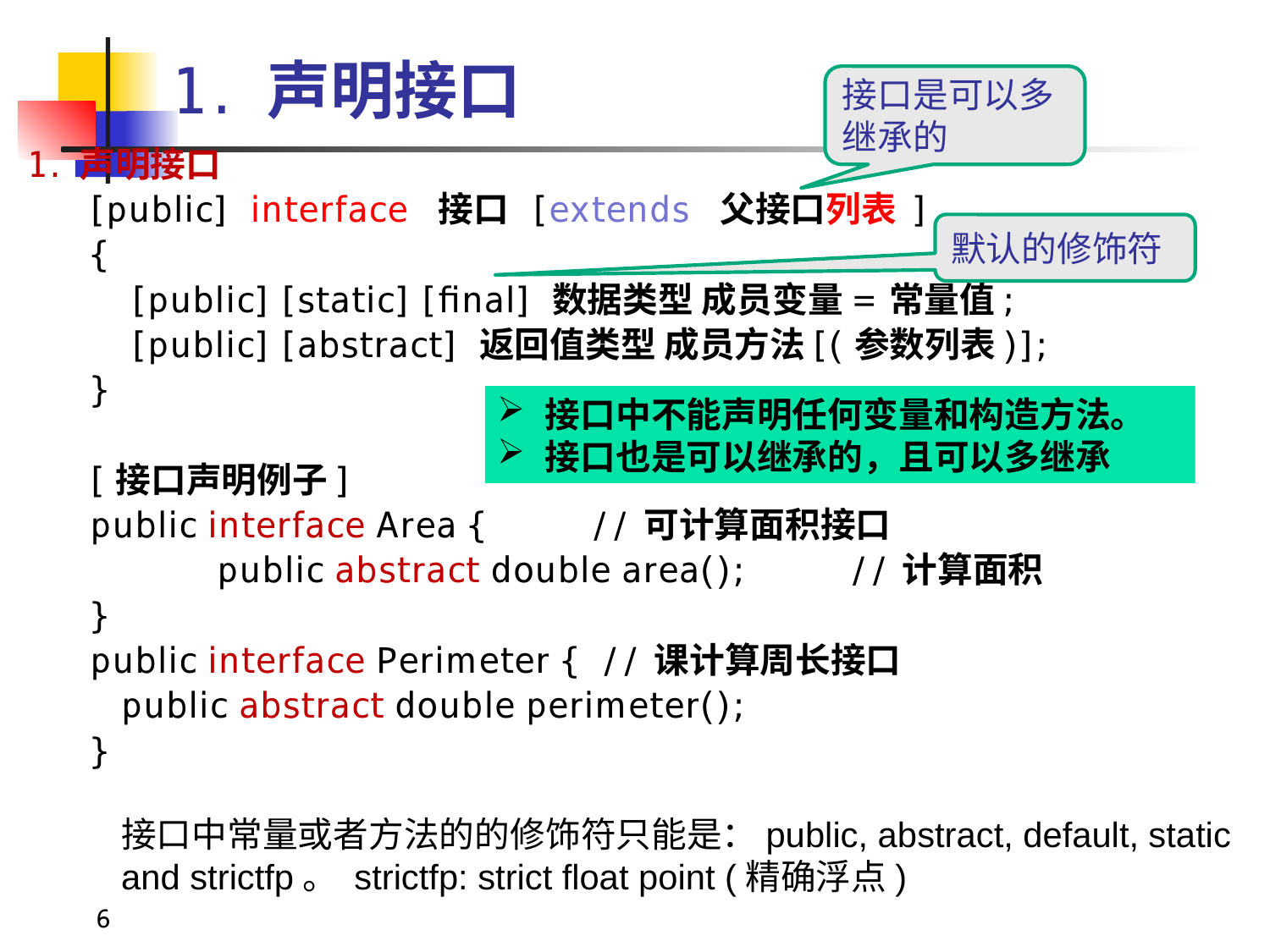

# 1. 声明接口
接口是可以多继承的
1. 声明接口
[public]  interface  接口  [extends  父接口列表 ]
{
    [public] [static] [final] 数据类型 成员变量=常量值;
    [public] [abstract] 返回值类型 成员方法[(参数列表)];
}

[接口声明例子]
public interface Area {          //可计算面积接口
	public abstract double area();	//计算面积
}
public interface Perimeter {  //课计算周长接口
   public abstract double perimeter();
}
默认的修饰符
接口中不能声明任何变量和构造方法。
接口也是可以继承的，且可以多继承
接口中常量或者方法的的修饰符只能是：public, abstract, default, static and strictfp。 strictfp: strict float point (精确浮点)
6